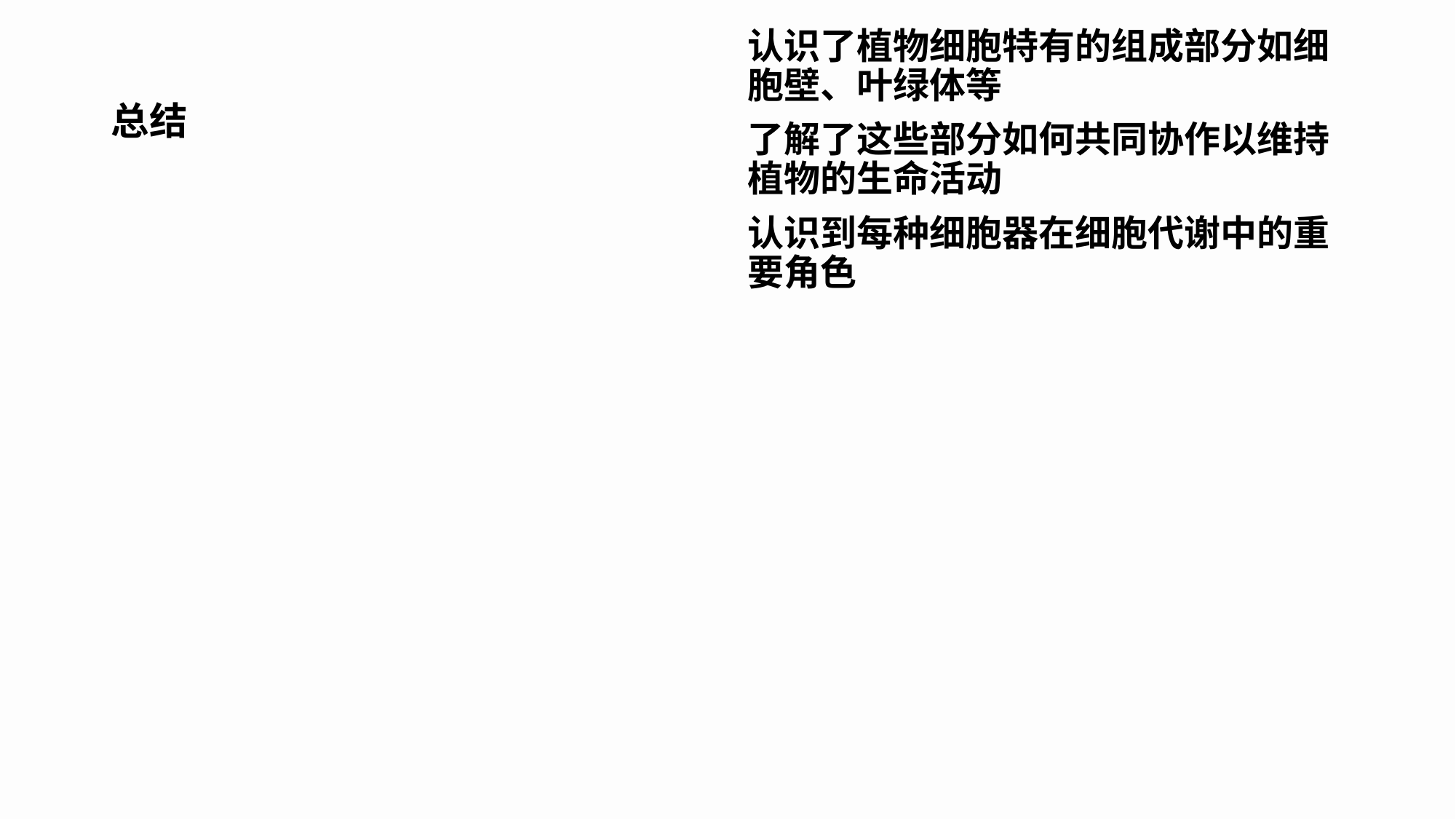

# 总结

认识了植物细胞特有的组成部分如细胞壁、叶绿体等
了解了这些部分如何共同协作以维持植物的生命活动
认识到每种细胞器在细胞代谢中的重要角色